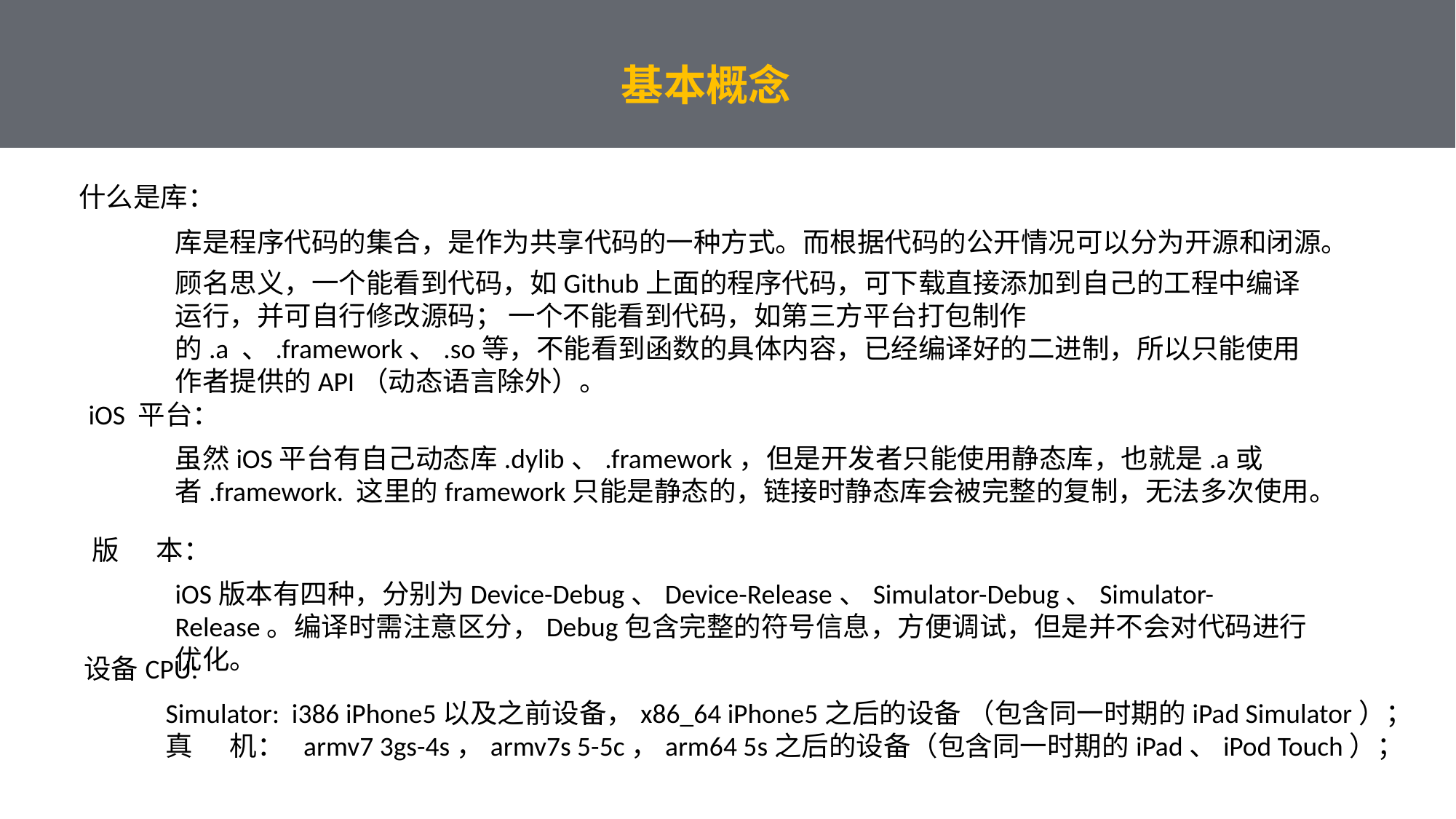

基本概念
什么是库：
库是程序代码的集合，是作为共享代码的一种方式。而根据代码的公开情况可以分为开源和闭源。
顾名思义，一个能看到代码，如Github上面的程序代码，可下载直接添加到自己的工程中编译运行，并可自行修改源码； 一个不能看到代码，如第三方平台打包制作的.a 、.framework、.so等，不能看到函数的具体内容，已经编译好的二进制，所以只能使用作者提供的API（动态语言除外）。
iOS 平台：
虽然iOS平台有自己动态库.dylib、.framework，但是开发者只能使用静态库，也就是.a或者.framework. 这里的framework只能是静态的，链接时静态库会被完整的复制，无法多次使用。
版      本：
iOS版本有四种，分别为Device-Debug、Device-Release、Simulator-Debug、Simulator-Release。编译时需注意区分，Debug包含完整的符号信息，方便调试，但是并不会对代码进行优化。
设备CPU:
Simulator:  i386 iPhone5以及之前设备，x86_64 iPhone5之后的设备 （包含同一时期的iPad Simulator）；
真      机：  armv7 3gs-4s，armv7s 5-5c，arm64 5s之后的设备（包含同一时期的iPad、iPod Touch）；